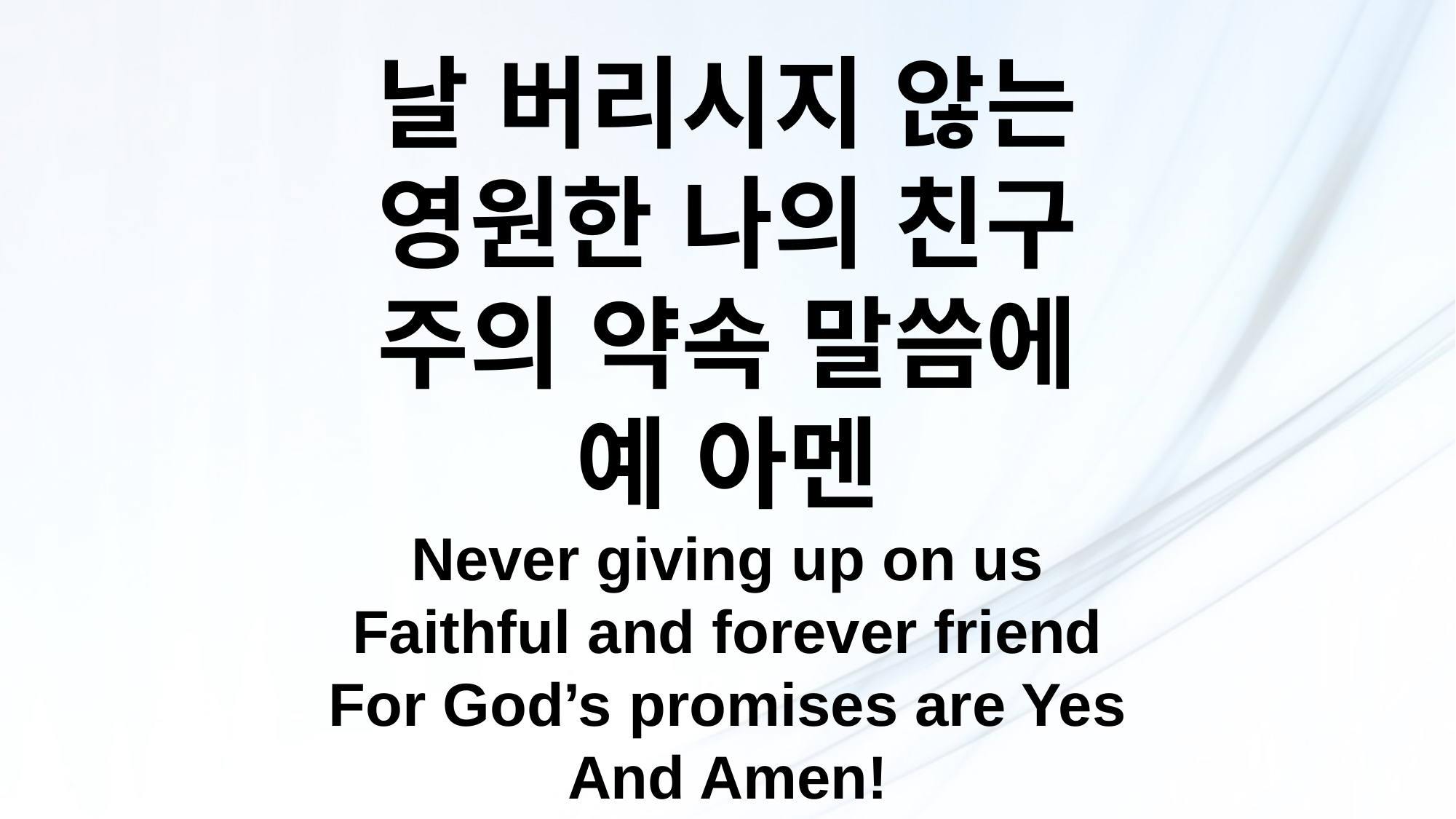

날 버리시지 않는
영원한 나의 친구
주의 약속 말씀에
예 아멘
Never giving up on us
Faithful and forever friend
For God’s promises are Yes
And Amen!